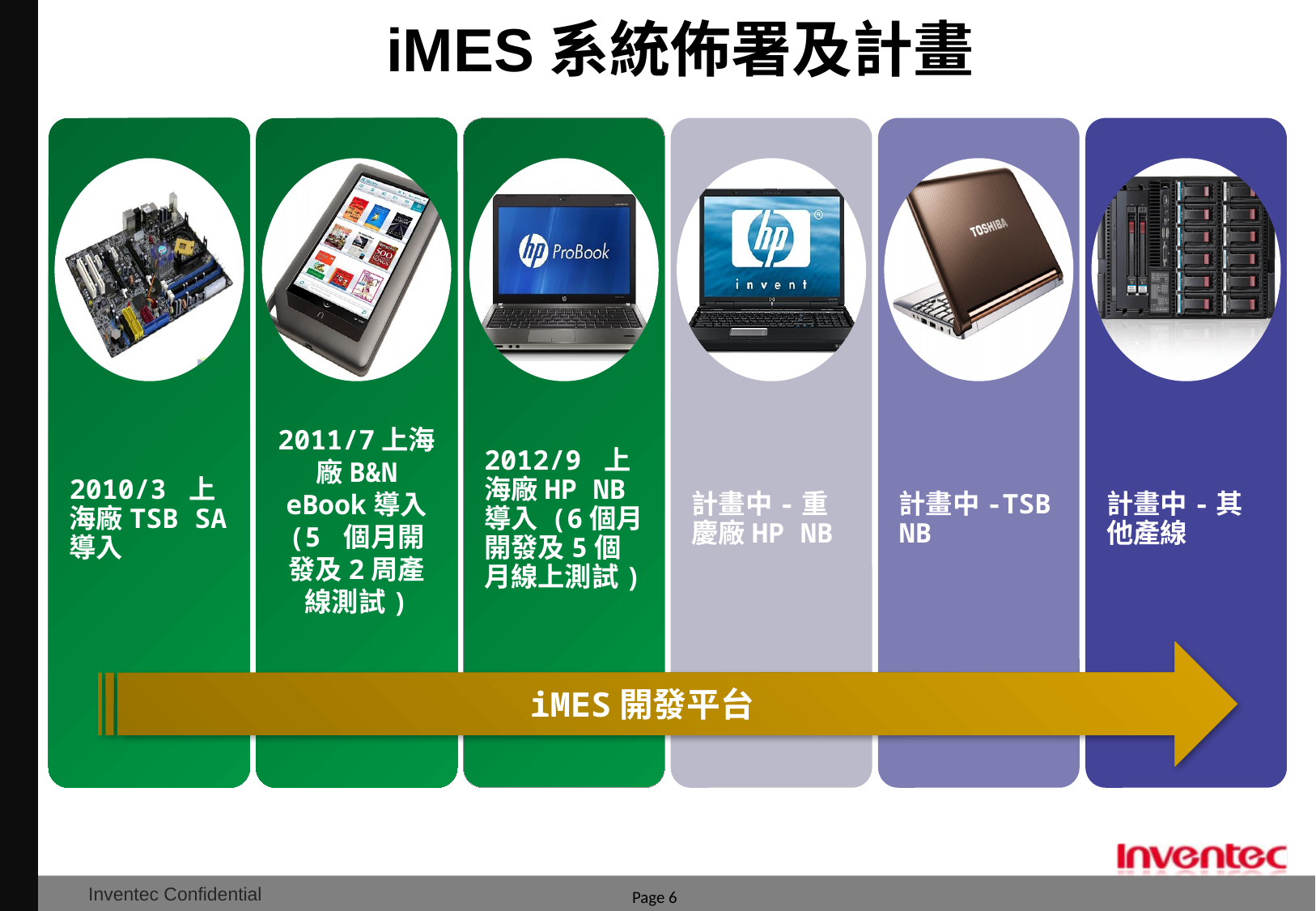

# iMES系統佈署及計畫
2010/3 上海廠TSB SA導入
2011/7上海廠B&N eBook導入 (5 個月開發及2周產線測試)
2012/9 上海廠HP NB導入 (6個月開發及5個月線上測試)
計畫中-重慶廠HP NB
計畫中-TSB NB
計畫中-其他產線
iMES開發平台